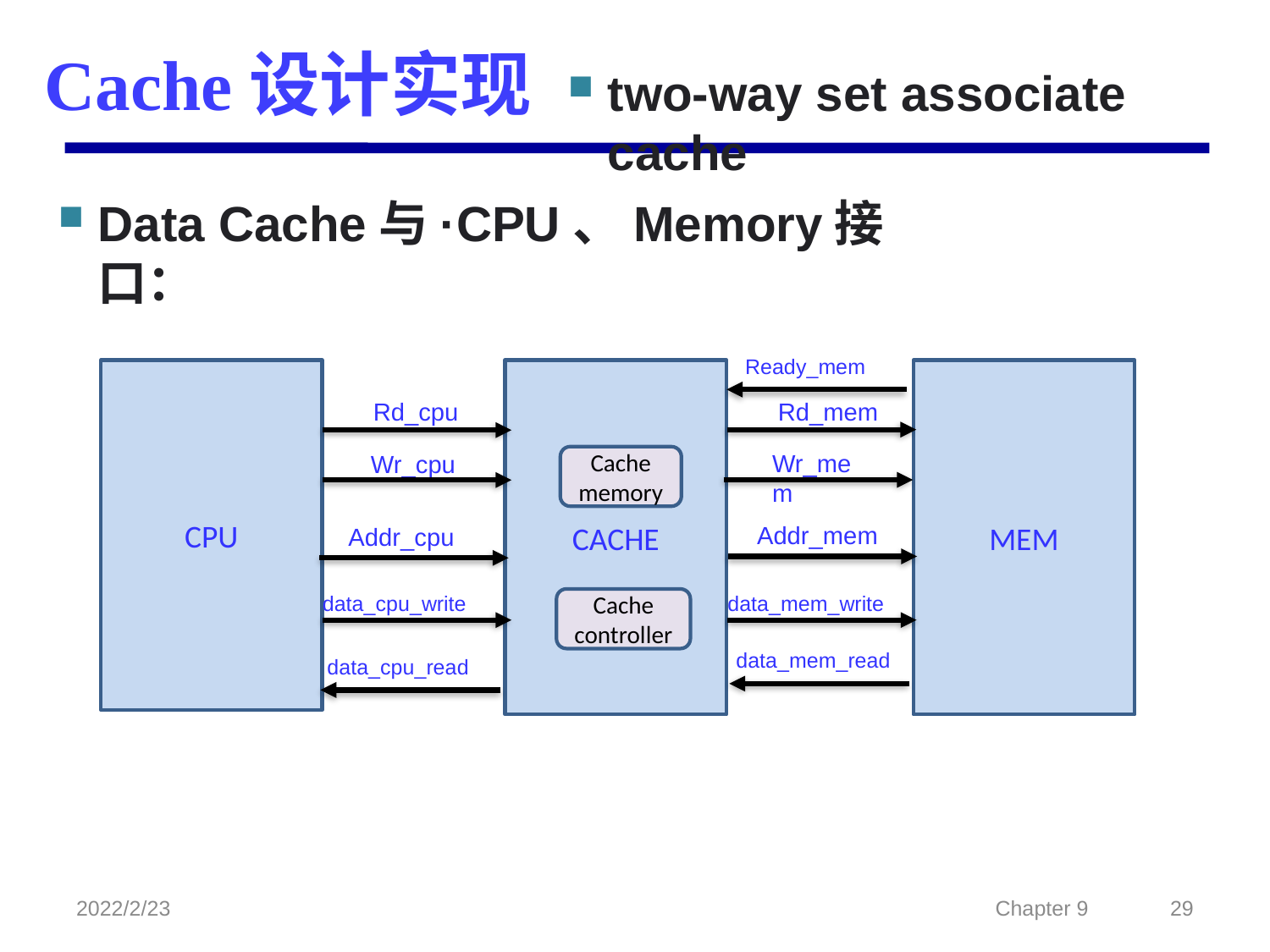

# Cache设计实现
two-way set associate cache

Data Cache与·CPU、Memory接口：
  Ready_mem
CPU
CACHE
MEM
Rd_mem
Rd_cpu
Wr_mem
Wr_cpu
Cache memory
Addr_mem
Addr_cpu
data_cpu_write
data_mem_write
Cache controller
data_mem_read
data_cpu_read
2022/2/23
Chapter 9
29